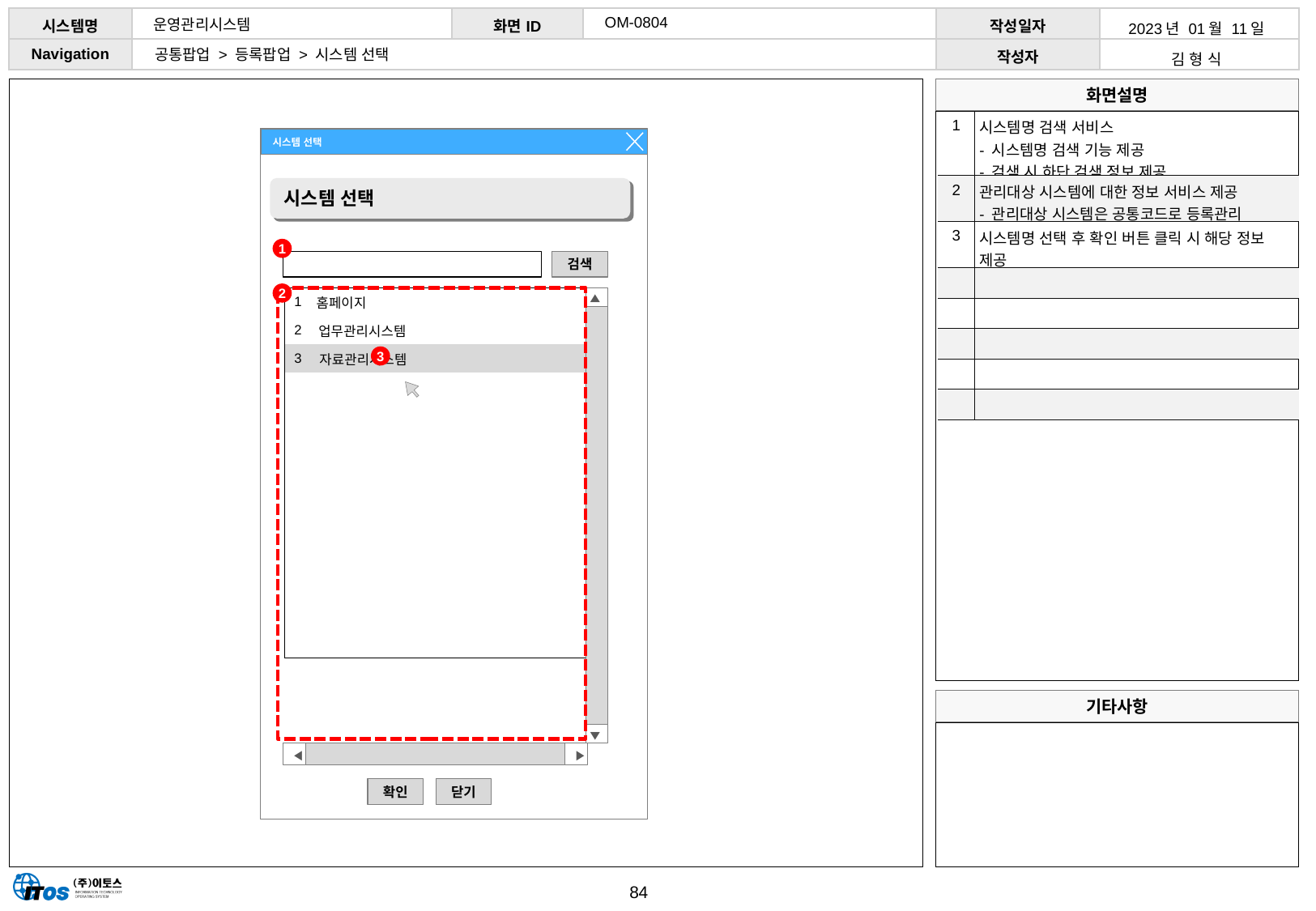

OM-0804
운영관리시스템
| 2023년 01월 11일 |
| --- |
| 김 형 식 |
공통팝업 > 등록팝업 > 시스템 선택
| 1 | 시스템명 검색 서비스 - 시스템명 검색 기능 제공 - 검색 시 하단 검색 정보 제공 |
| --- | --- |
| 2 | 관리대상 시스템에 대한 정보 서비스 제공 - 관리대상 시스템은 공통코드로 등록관리 |
| 3 | 시스템명 선택 후 확인 버튼 클릭 시 해당 정보 제공 |
|  |  |
|  |  |
|  |  |
|  |  |
|  |  |

시스템 선택

시스템 선택
1

검색
2

| 1 | 홈페이지 |
| --- | --- |
| 2 | 업무관리시스템 |
| 3 | 자료관리시스템 |
|  |  |
|  |  |
|  |  |
|  |  |
|  |  |
|  |  |
|  |  |
|  |  |
|  |  |
|  |  |
◀

▶
3

◀

▶
확인
닫기